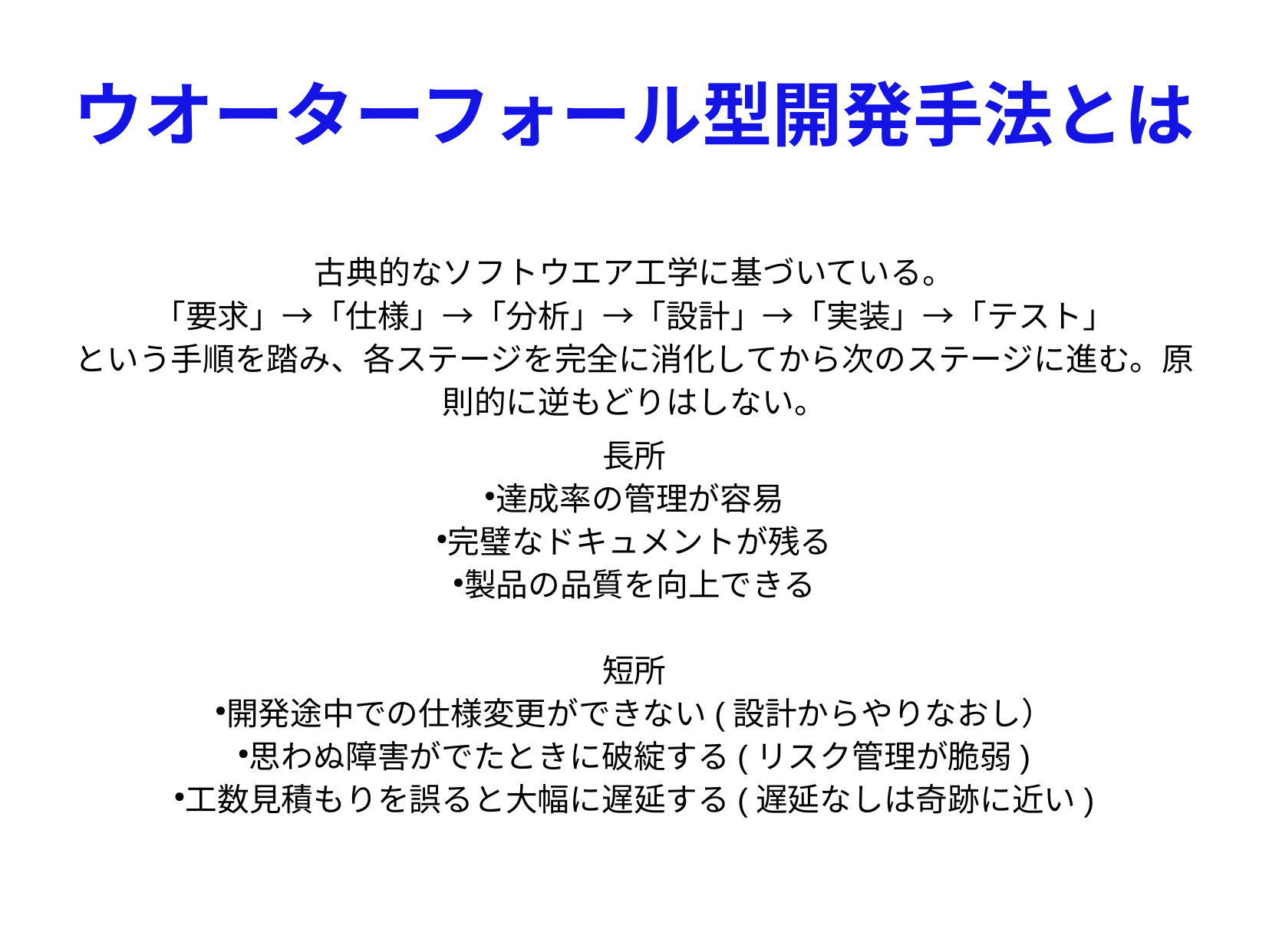

# ウオーターフォール型開発手法とは
古典的なソフトウエア工学に基づいている。
「要求」→「仕様」→「分析」→「設計」→「実装」→「テスト」
という手順を踏み、各ステージを完全に消化してから次のステージに進む。原則的に逆もどりはしない。
長所
達成率の管理が容易
完璧なドキュメントが残る
製品の品質を向上できる

短所
開発途中での仕様変更ができない(設計からやりなおし）
思わぬ障害がでたときに破綻する(リスク管理が脆弱)
工数見積もりを誤ると大幅に遅延する(遅延なしは奇跡に近い)